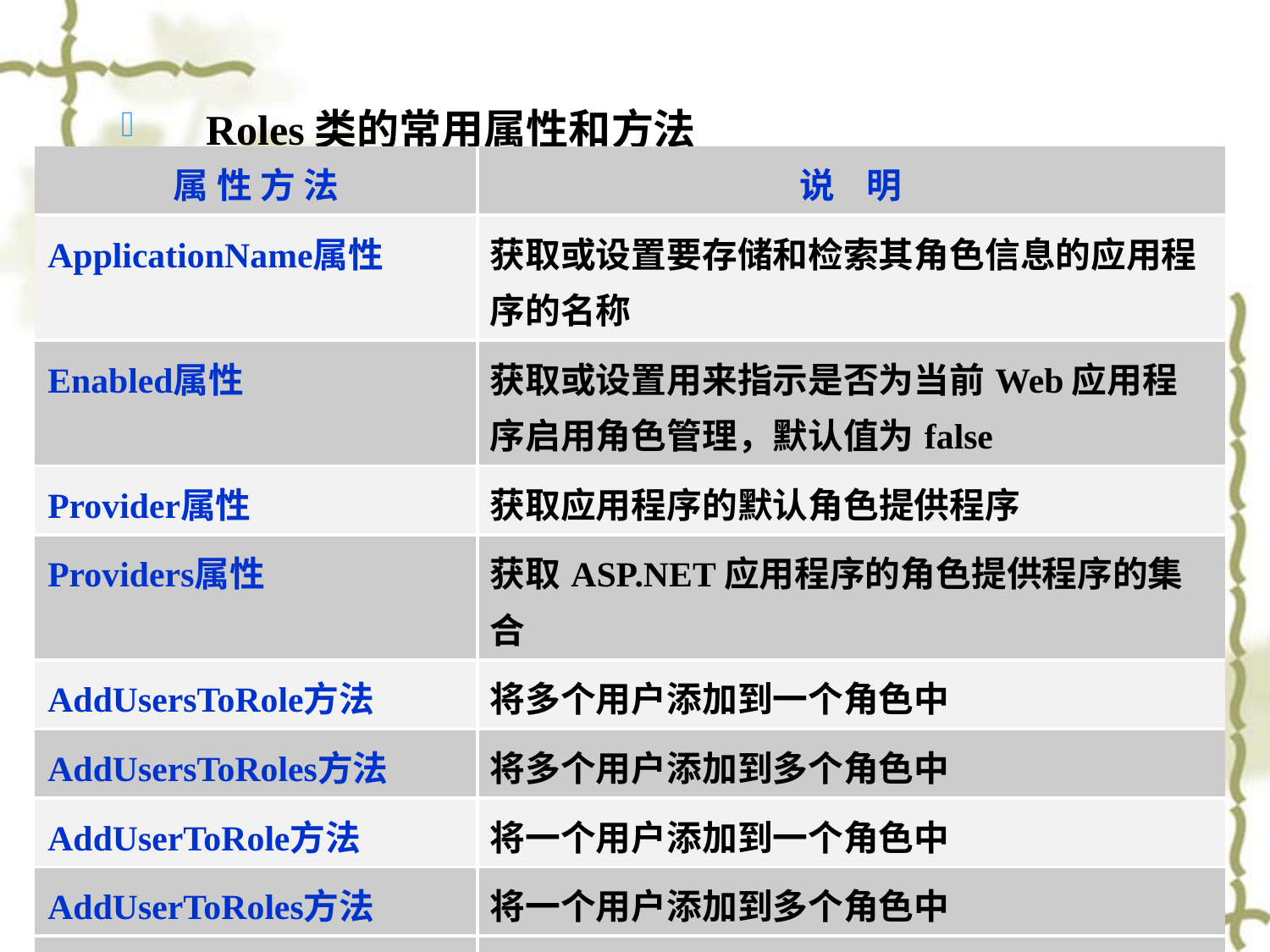

Roles类的常用属性和方法

| 属 性 方 法 | 说 明 |
| --- | --- |
| ApplicationName属性 | 获取或设置要存储和检索其角色信息的应用程序的名称 |
| Enabled属性 | 获取或设置用来指示是否为当前Web应用程序启用角色管理，默认值为false |
| Provider属性 | 获取应用程序的默认角色提供程序 |
| Providers属性 | 获取ASP.NET应用程序的角色提供程序的集合 |
| AddUsersToRole方法 | 将多个用户添加到一个角色中 |
| AddUsersToRoles方法 | 将多个用户添加到多个角色中 |
| AddUserToRole方法 | 将一个用户添加到一个角色中 |
| AddUserToRoles方法 | 将一个用户添加到多个角色中 |
| CreateRole方法 | 创建一个新角色 |
| DeleteRole方法 | 删除一个已有的角色 |